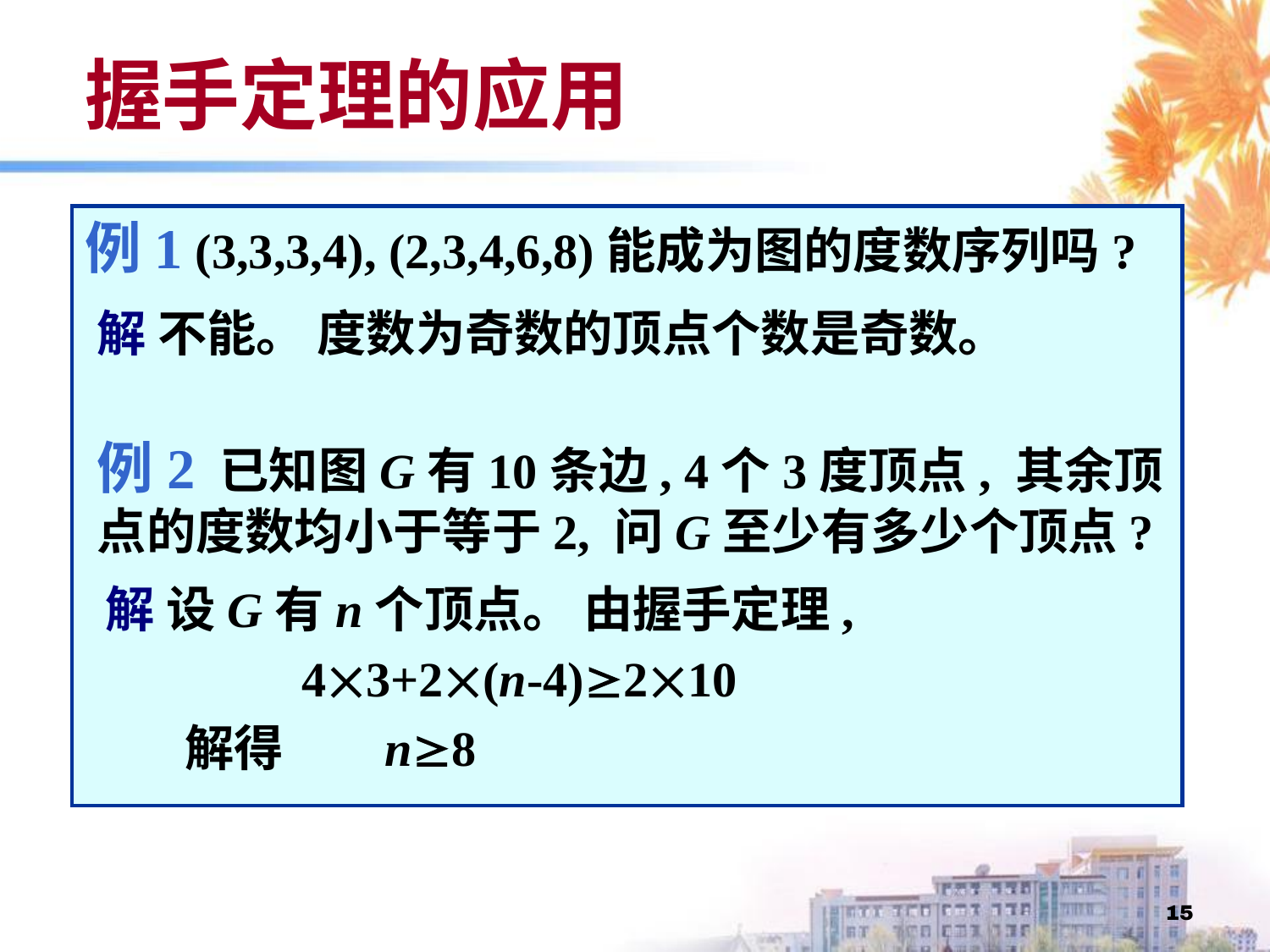

# 握手定理的应用
例1 (3,3,3,4), (2,3,4,6,8)能成为图的度数序列吗?
解 不能。 度数为奇数的顶点个数是奇数。
例2 已知图G有10条边, 4个3度顶点, 其余顶点的度数均小于等于2, 问G至少有多少个顶点?
解 设G有n个顶点。 由握手定理,
                4×3+2×(n-4)≥2×10
      解得        n≥8
15